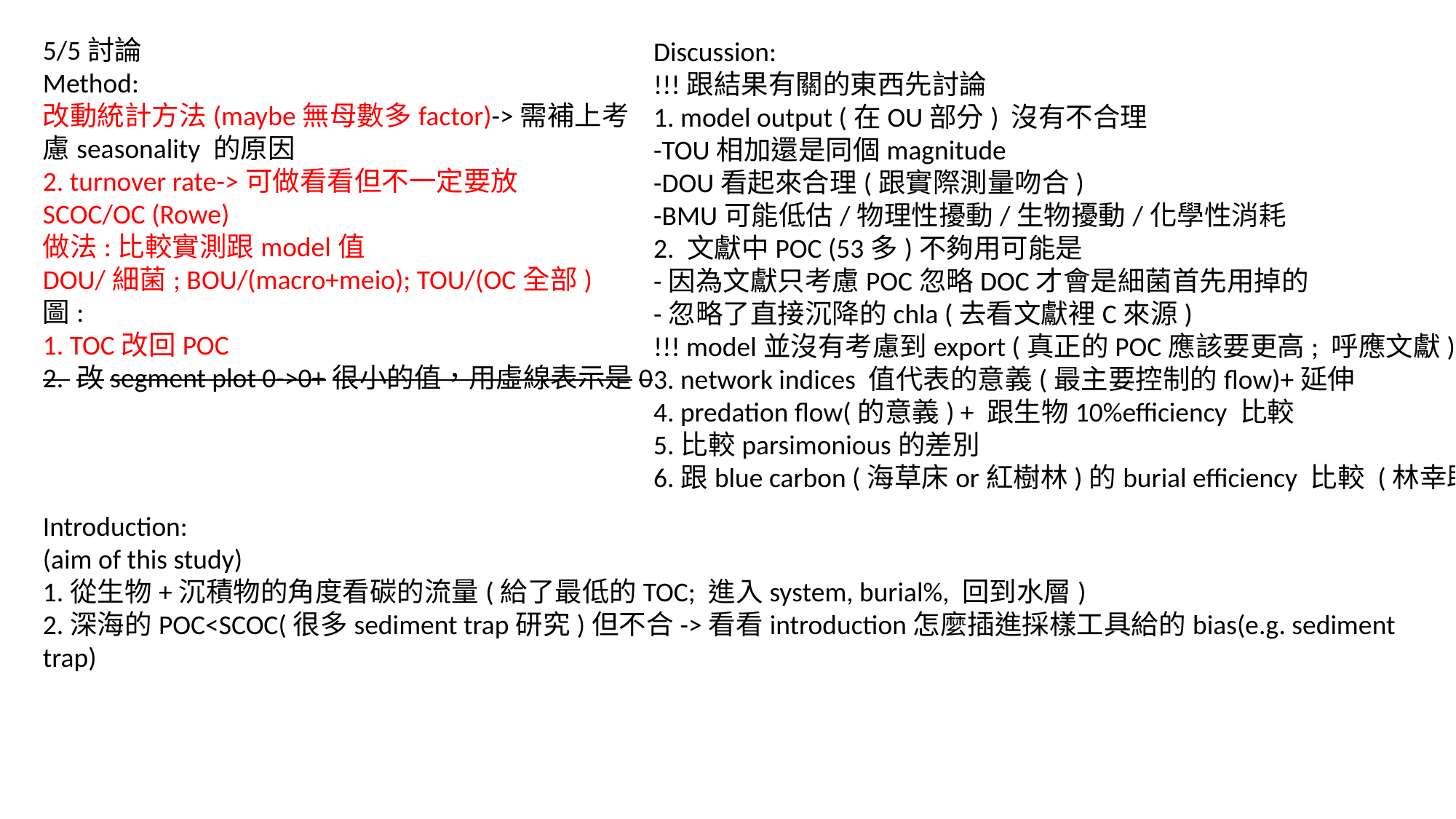

5/5討論
Method:
改動統計方法(maybe無母數多factor)->需補上考慮seasonality 的原因
2. turnover rate->可做看看但不一定要放
SCOC/OC (Rowe)
做法:比較實測跟model值
DOU/細菌; BOU/(macro+meio); TOU/(OC全部)
圖:
1. TOC改回POC
2. 改segment plot 0->0+很小的值，用虛線表示是0

Discussion:
!!!跟結果有關的東西先討論
1. model output (在OU部分) 沒有不合理
-TOU相加還是同個magnitude
-DOU看起來合理(跟實際測量吻合)
-BMU可能低估/物理性擾動/生物擾動/化學性消耗
2. 文獻中POC (53多)不夠用可能是
-因為文獻只考慮POC忽略DOC才會是細菌首先用掉的
-忽略了直接沉降的chla (去看文獻裡C來源)
!!! model並沒有考慮到export (真正的POC應該要更高; 呼應文獻)
3. network indices 值代表的意義(最主要控制的flow)+延伸
4. predation flow(的意義) + 跟生物10%efficiency 比較
5.比較parsimonious的差別
6.跟blue carbon (海草床or紅樹林)的burial efficiency 比較 (林幸助P)
Introduction:
(aim of this study)
1.從生物+沉積物的角度看碳的流量(給了最低的TOC; 進入system, burial%, 回到水層)
2.深海的POC<SCOC(很多sediment trap研究)但不合->看看introduction怎麼插進採樣工具給的bias(e.g. sediment trap)